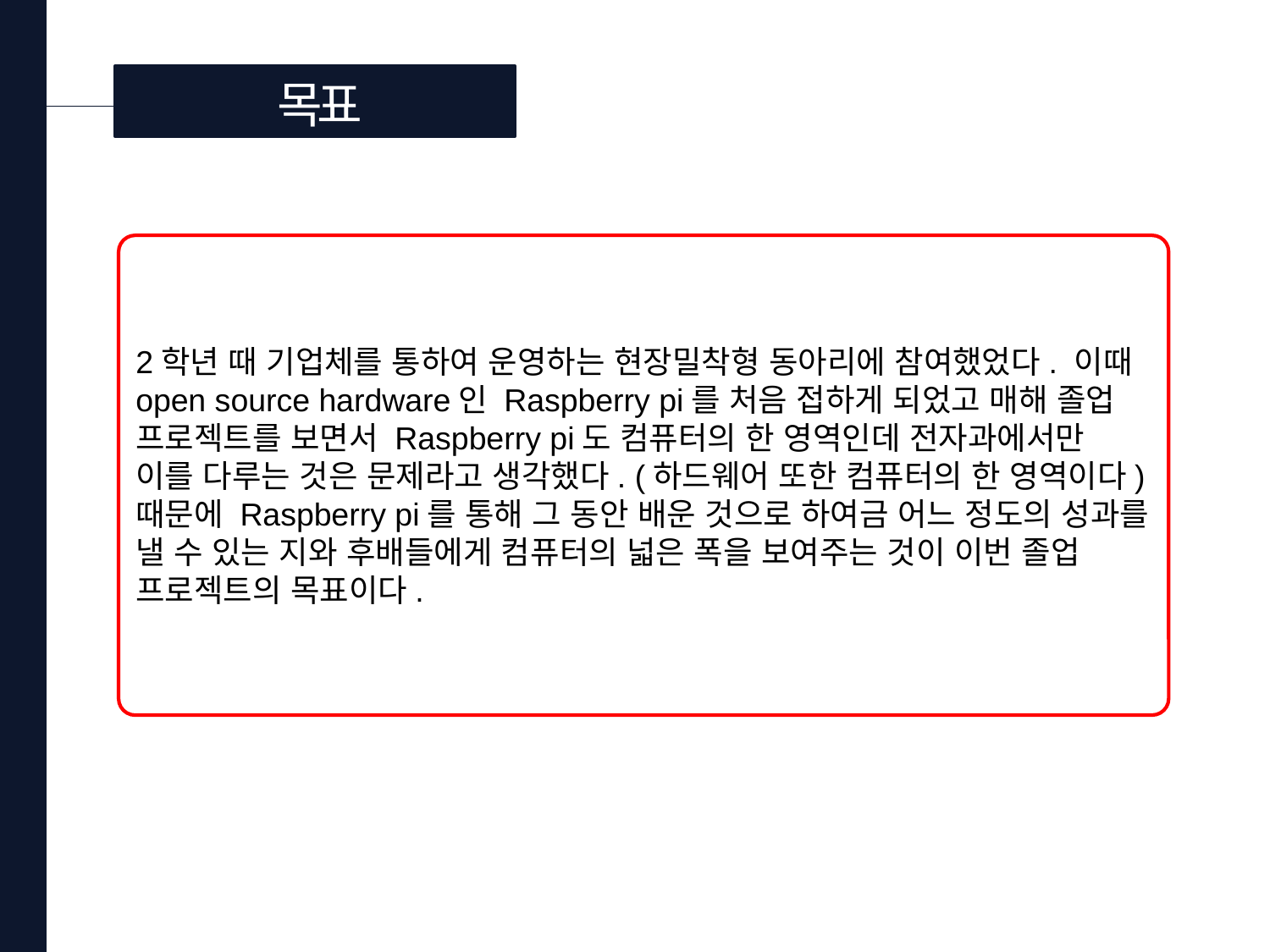

목표
2학년 때 기업체를 통하여 운영하는 현장밀착형 동아리에 참여했었다. 이때 open source hardware인 Raspberry pi를 처음 접하게 되었고 매해 졸업 프로젝트를 보면서 Raspberry pi도 컴퓨터의 한 영역인데 전자과에서만 이를 다루는 것은 문제라고 생각했다. (하드웨어 또한 컴퓨터의 한 영역이다)
때문에 Raspberry pi를 통해 그 동안 배운 것으로 하여금 어느 정도의 성과를 낼 수 있는 지와 후배들에게 컴퓨터의 넓은 폭을 보여주는 것이 이번 졸업 프로젝트의 목표이다.